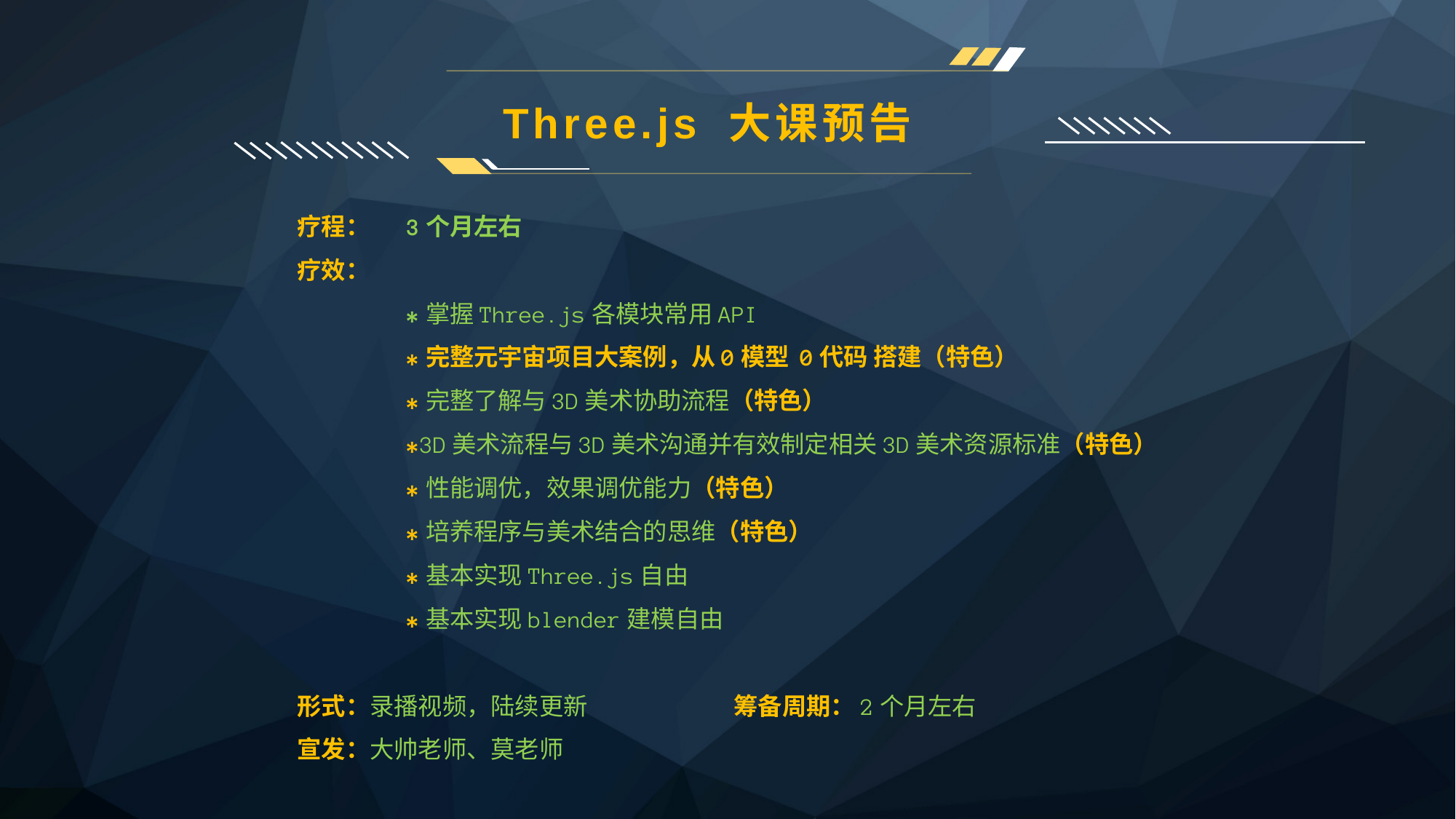

Three.js 大课预告

疗程：	3个月左右
疗效：
	*掌握Three.js各模块常用API
	*完整元宇宙项目大案例，从0模型 0代码 搭建（特色）
	*完整了解与3D美术协助流程（特色）
	*3D美术流程与3D美术沟通并有效制定相关3D美术资源标准（特色）
	*性能调优，效果调优能力（特色）
	*培养程序与美术结合的思维（特色）
	*基本实现Three.js自由
	*基本实现blender建模自由

形式：录播视频，陆续更新		筹备周期：2个月左右
宣发：大帅老师、莫老师